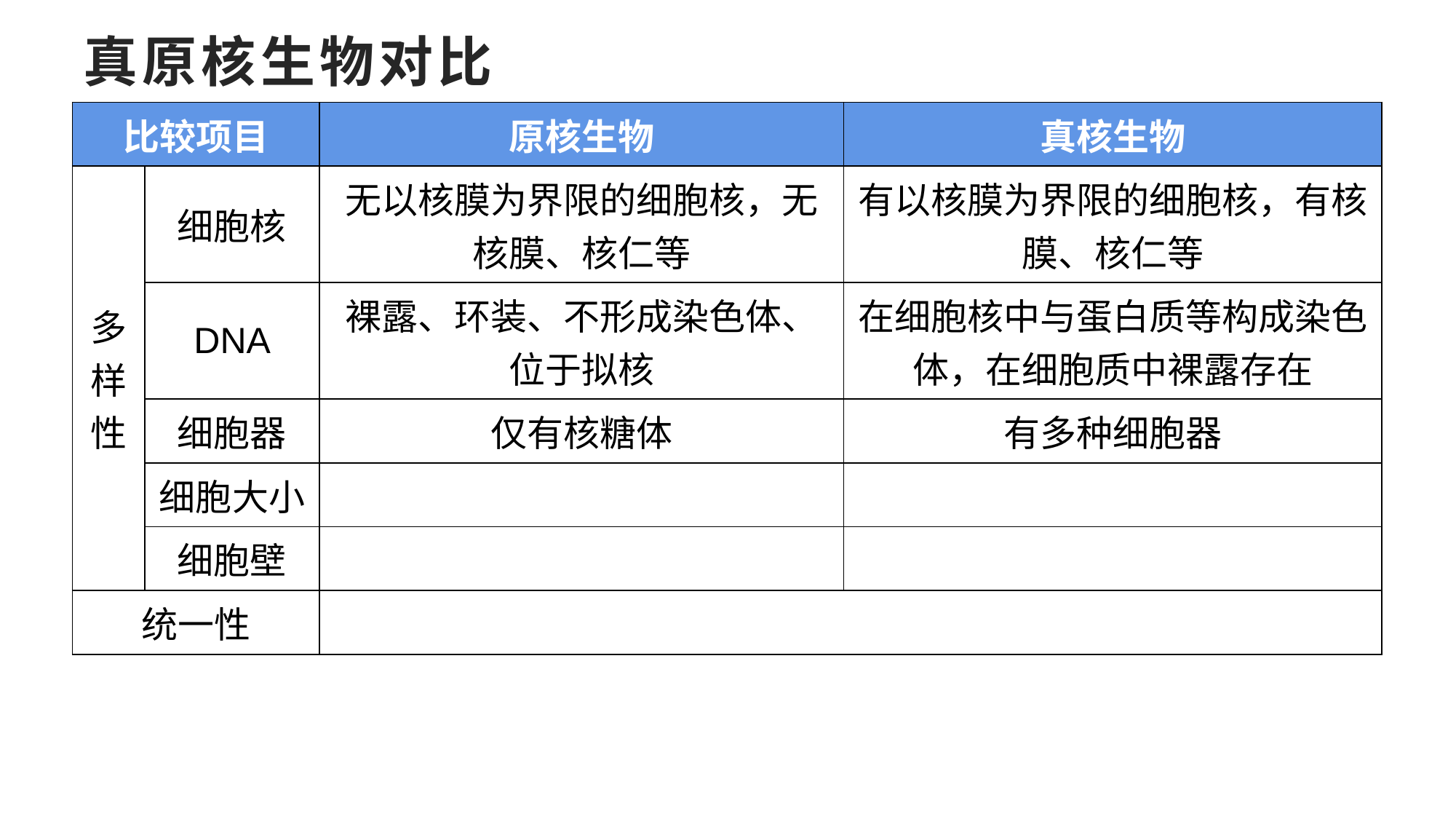

# 真原核生物对比
| 比较项目 |  | 原核生物 | 真核生物 |
| --- | --- | --- | --- |
| 多样性 | 细胞核 | 无以核膜为界限的细胞核，无核膜、核仁等 | 有以核膜为界限的细胞核，有核膜、核仁等 |
|  | DNA | 裸露、环装、不形成染色体、位于拟核 | 在细胞核中与蛋白质等构成染色体，在细胞质中裸露存在 |
|  | 细胞器 | 仅有核糖体 | 有多种细胞器 |
|  | 细胞大小 |  |  |
|  | 细胞壁 |  |  |
| 统一性 |  |  |  |